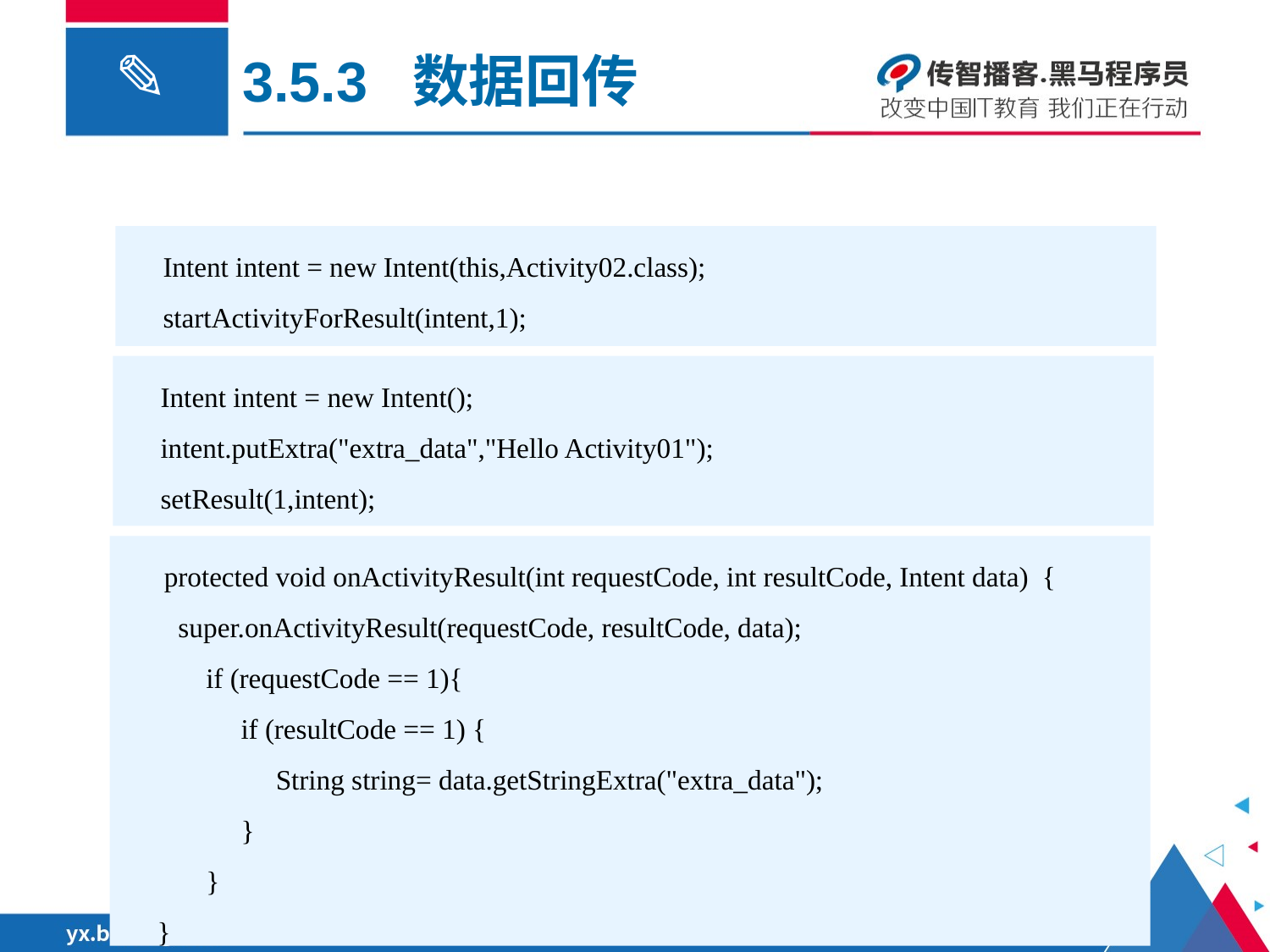

3.5.3  数据回传

     Intent intent = new Intent(this,Activity02.class);
     startActivityForResult(intent,1);
     Intent intent = new Intent();
     intent.putExtra("extra_data","Hello Activity01");
     setResult(1,intent);

      protected void onActivityResult(int requestCode, int resultCode, Intent data)  {
        super.onActivityResult(requestCode, resultCode, data);
            if (requestCode == 1){
                 if (resultCode == 1) {
                      String string= data.getStringExtra("extra_data");
                 }
            }
     }